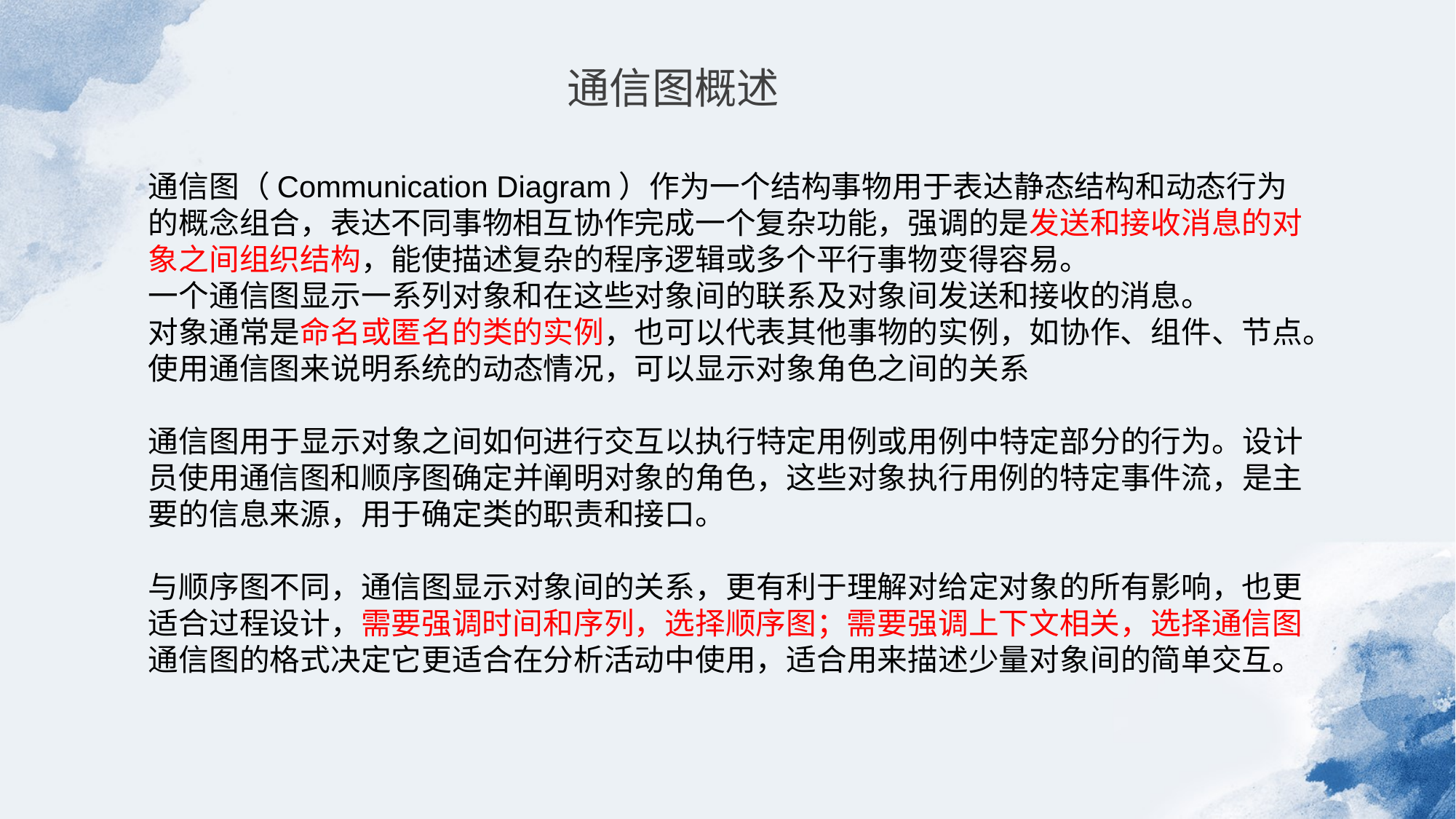

通信图概述
通信图（Communication Diagram）作为一个结构事物用于表达静态结构和动态行为的概念组合，表达不同事物相互协作完成一个复杂功能，强调的是发送和接收消息的对象之间组织结构，能使描述复杂的程序逻辑或多个平行事物变得容易。
一个通信图显示一系列对象和在这些对象间的联系及对象间发送和接收的消息。
对象通常是命名或匿名的类的实例，也可以代表其他事物的实例，如协作、组件、节点。
使用通信图来说明系统的动态情况，可以显示对象角色之间的关系

通信图用于显示对象之间如何进行交互以执行特定用例或用例中特定部分的行为。设计员使用通信图和顺序图确定并阐明对象的角色，这些对象执行用例的特定事件流，是主要的信息来源，用于确定类的职责和接口。

与顺序图不同，通信图显示对象间的关系，更有利于理解对给定对象的所有影响，也更适合过程设计，需要强调时间和序列，选择顺序图；需要强调上下文相关，选择通信图
通信图的格式决定它更适合在分析活动中使用，适合用来描述少量对象间的简单交互。